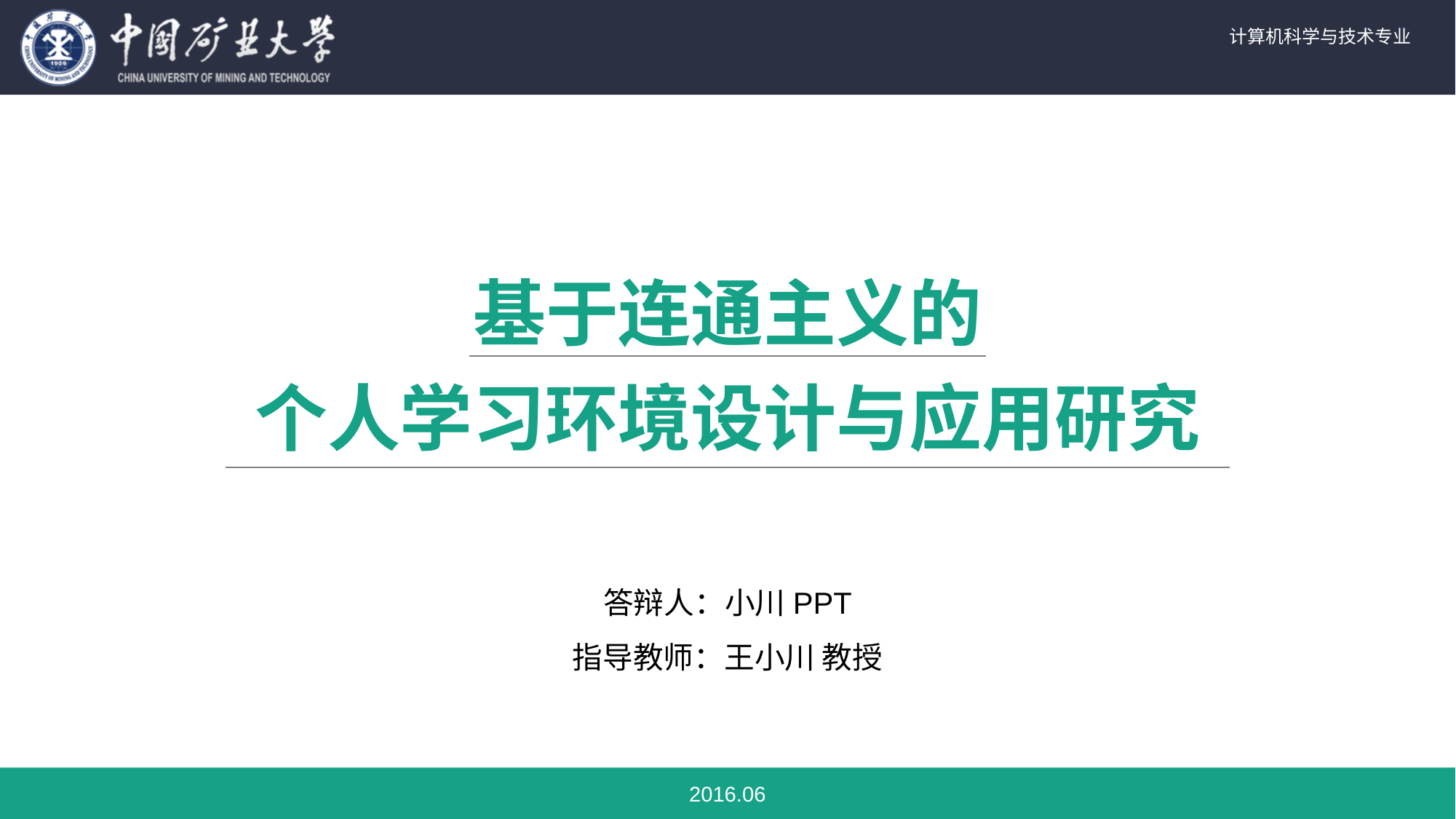

基于连通主义的
个人学习环境设计与应用研究
答辩人：小川PPT
指导教师：王小川 教授